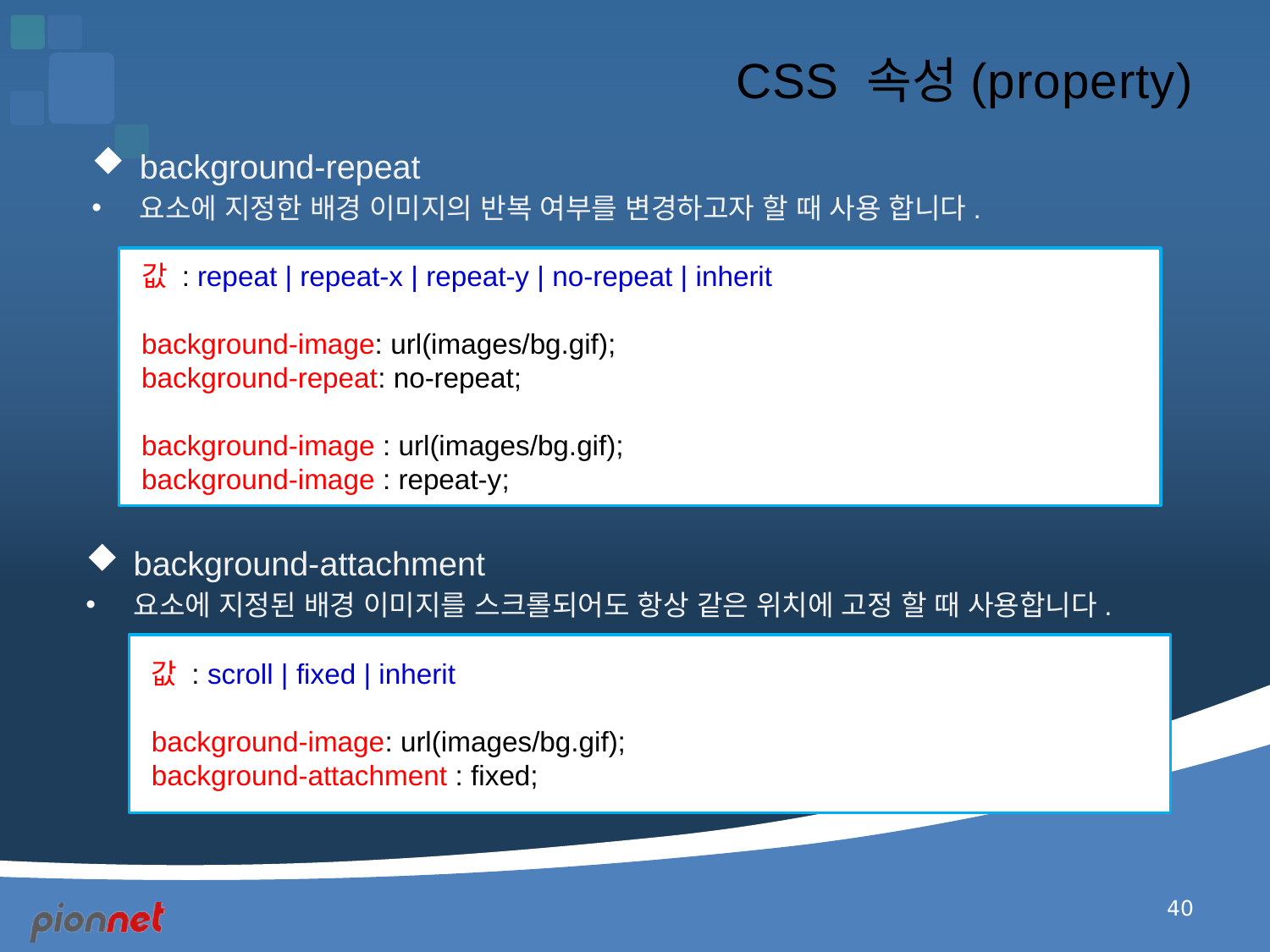

# CSS 속성(property)
background-repeat
요소에 지정한 배경 이미지의 반복 여부를 변경하고자 할 때 사용 합니다.
값 : repeat | repeat-x | repeat-y | no-repeat | inherit

background-image: url(images/bg.gif);
background-repeat: no-repeat;

background-image : url(images/bg.gif);
background-image : repeat-y;
background-attachment
요소에 지정된 배경 이미지를 스크롤되어도 항상 같은 위치에 고정 할 때 사용합니다.
값 : scroll | fixed | inherit

background-image: url(images/bg.gif);
background-attachment : fixed;
40